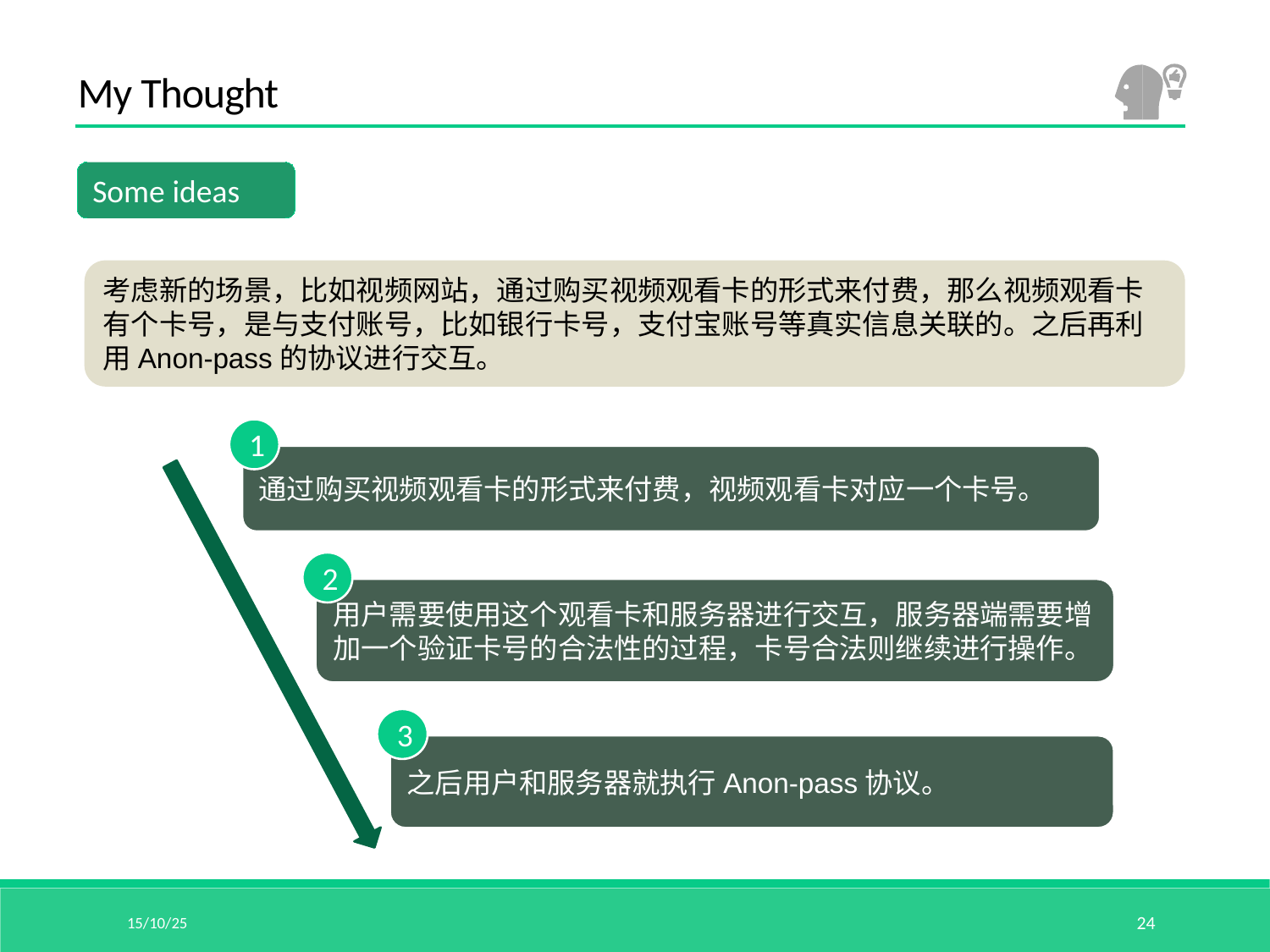

My Thought

Some ideas
考虑新的场景，比如视频网站，通过购买视频观看卡的形式来付费，那么视频观看卡有个卡号，是与支付账号，比如银行卡号，支付宝账号等真实信息关联的。之后再利用Anon-pass的协议进行交互。
1
通过购买视频观看卡的形式来付费，视频观看卡对应一个卡号。
2
用户需要使用这个观看卡和服务器进行交互，服务器端需要增加一个验证卡号的合法性的过程，卡号合法则继续进行操作。

3
之后用户和服务器就执行Anon-pass协议。
15/10/25
24